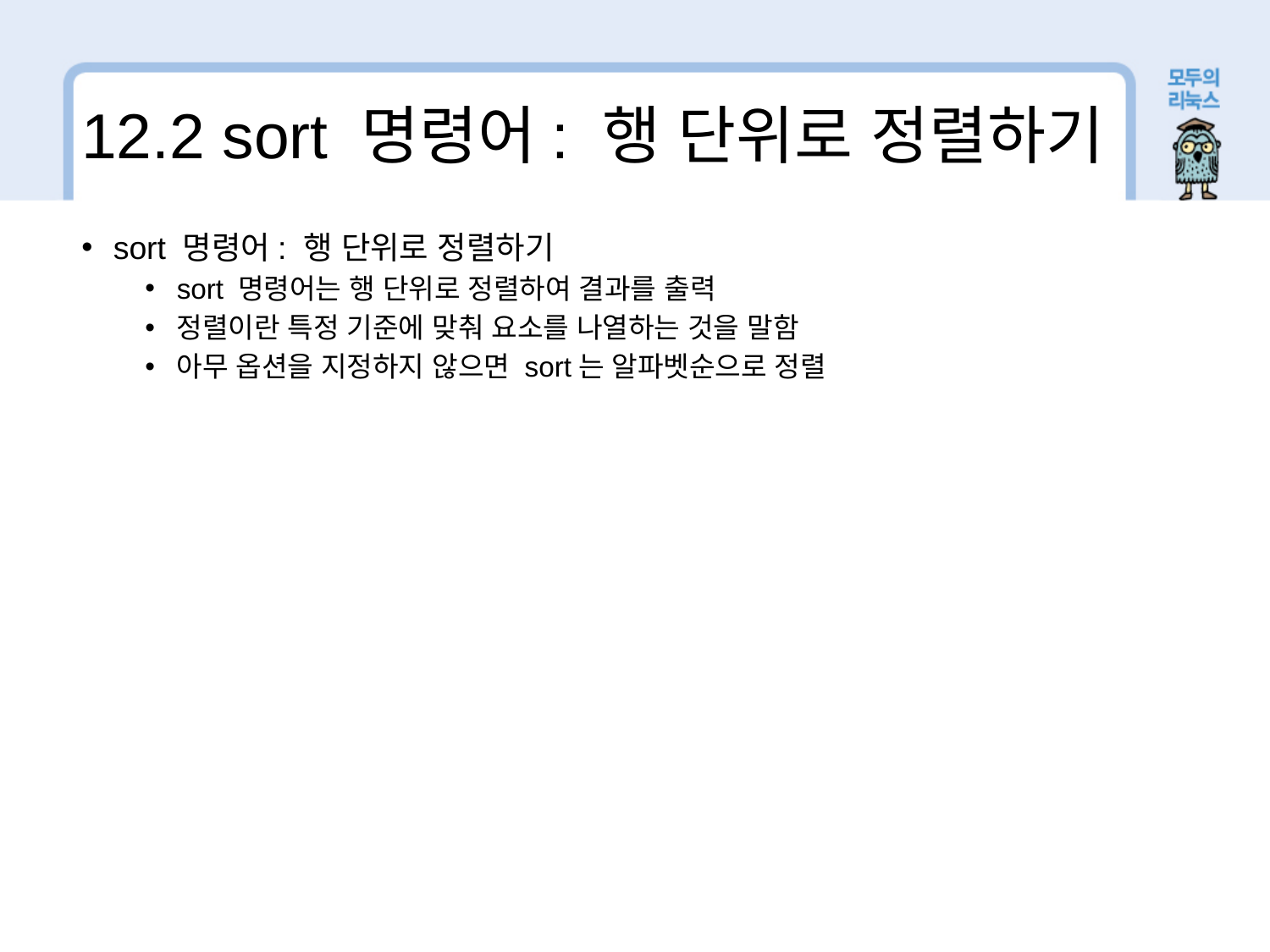

12.2 sort 명령어: 행 단위로 정렬하기
sort 명령어: 행 단위로 정렬하기
sort 명령어는 행 단위로 정렬하여 결과를 출력
정렬이란 특정 기준에 맞춰 요소를 나열하는 것을 말함
아무 옵션을 지정하지 않으면 sort는 알파벳순으로 정렬